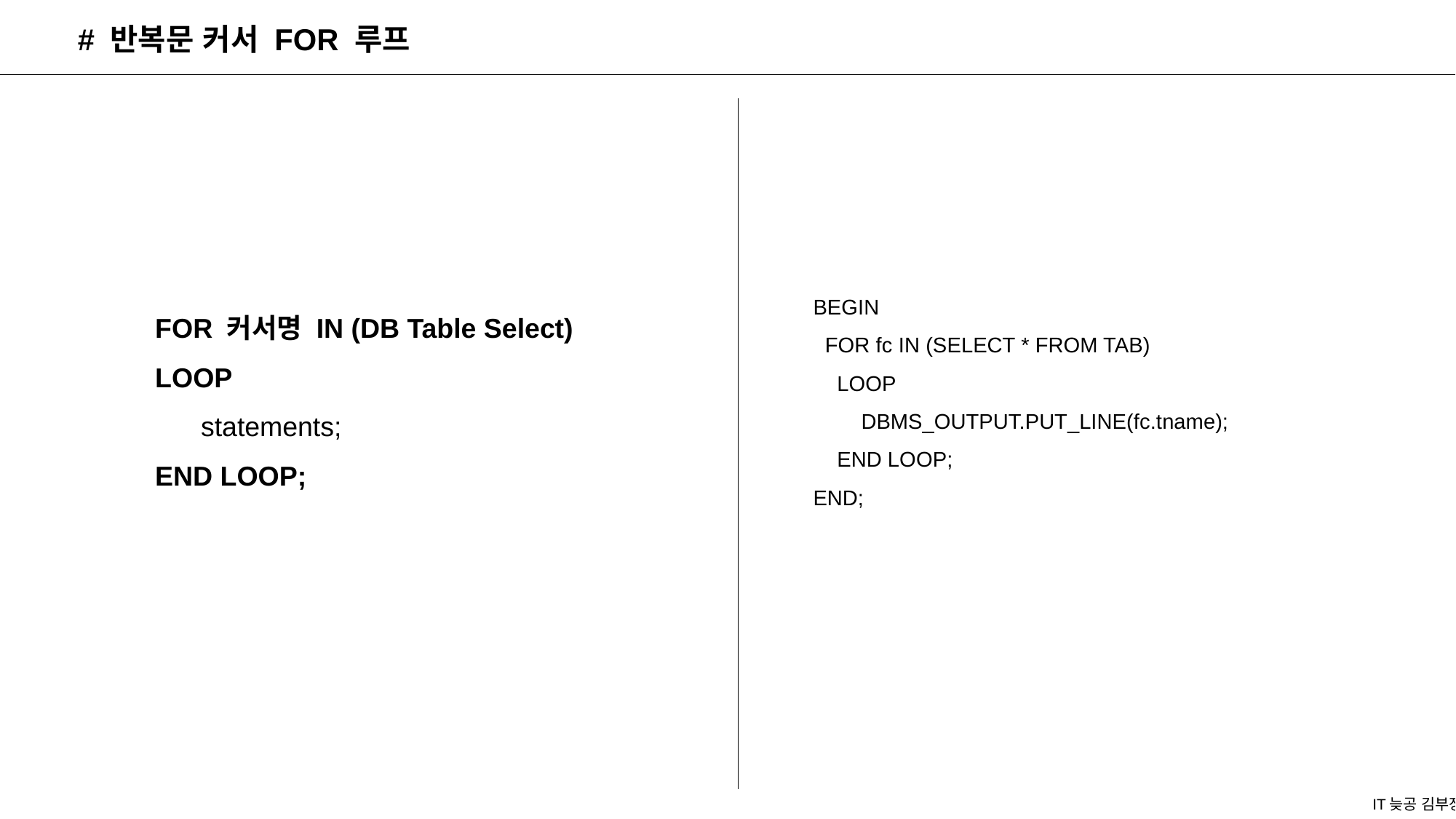

# 반복문 커서 FOR 루프

BEGIN
  FOR fc IN (SELECT * FROM TAB)
    LOOP
        DBMS_OUTPUT.PUT_LINE(fc.tname);
    END LOOP;
END;
FOR 커서명 IN (DB Table Select)
LOOP
      statements;
END LOOP;
IT늦공 김부장